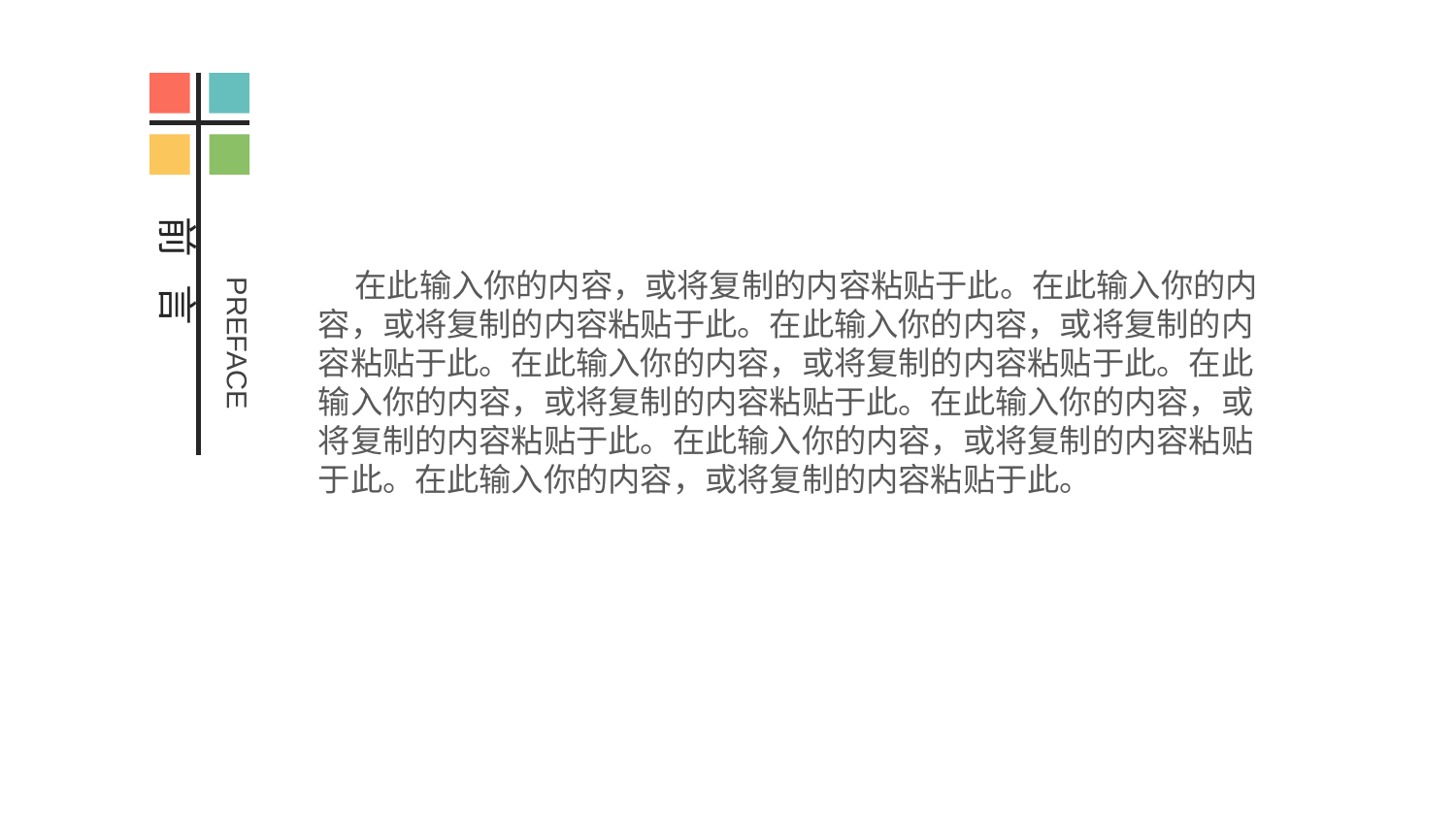

前   言
    在此输入你的内容，或将复制的内容粘贴于此。在此输入你的内容，或将复制的内容粘贴于此。在此输入你的内容，或将复制的内容粘贴于此。在此输入你的内容，或将复制的内容粘贴于此。在此输入你的内容，或将复制的内容粘贴于此。在此输入你的内容，或将复制的内容粘贴于此。在此输入你的内容，或将复制的内容粘贴于此。在此输入你的内容，或将复制的内容粘贴于此。

PREFACE